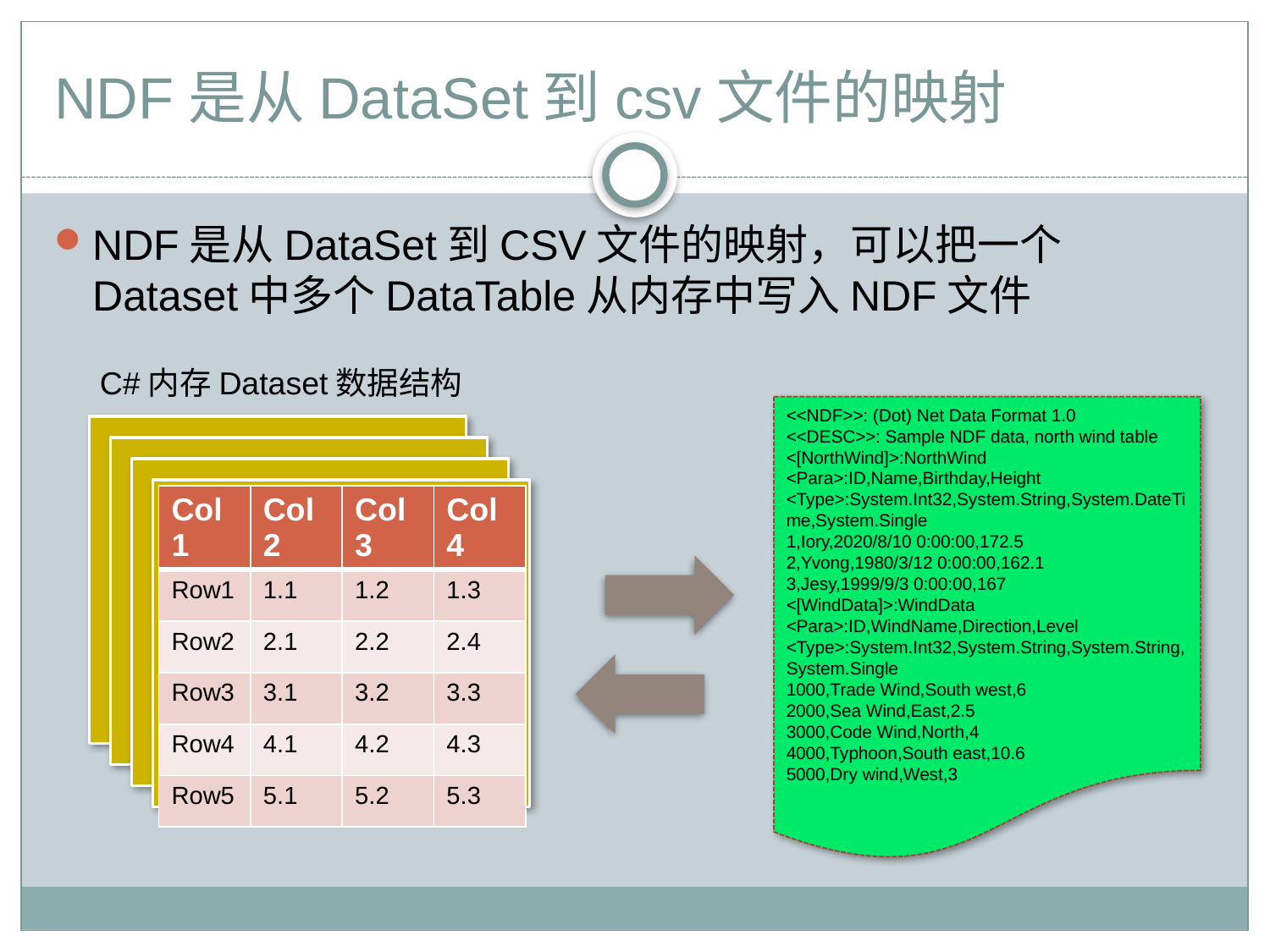

# NDF是从DataSet到csv文件的映射
NDF是从DataSet到CSV文件的映射，可以把一个Dataset中多个DataTable从内存中写入NDF文件
C#内存Dataset数据结构

<<NDF>>: (Dot) Net Data Format 1.0
<<DESC>>: Sample NDF data, north wind table
<[NorthWind]>:NorthWind
<Para>:ID,Name,Birthday,Height
<Type>:System.Int32,System.String,System.DateTime,System.Single
1,Iory,2020/8/10 0:00:00,172.5
2,Yvong,1980/3/12 0:00:00,162.1
3,Jesy,1999/9/3 0:00:00,167
<[WindData]>:WindData
<Para>:ID,WindName,Direction,Level
<Type>:System.Int32,System.String,System.String,System.Single
1000,Trade Wind,South west,6
2000,Sea Wind,East,2.5
3000,Code Wind,North,4
4000,Typhoon,South east,10.6
5000,Dry wind,West,3

| Col1 | Col2 | Col3 | Col4 |
| --- | --- | --- | --- |
| Row1 | 1.1 | 1.2 | 1.3 |
| Row2 | 2.1 | 2.2 | 2.4 |
| Row3 | 3.1 | 3.2 | 3.3 |
| Row4 | 4.1 | 4.2 | 4.3 |
| Row5 | 5.1 | 5.2 | 5.3 |